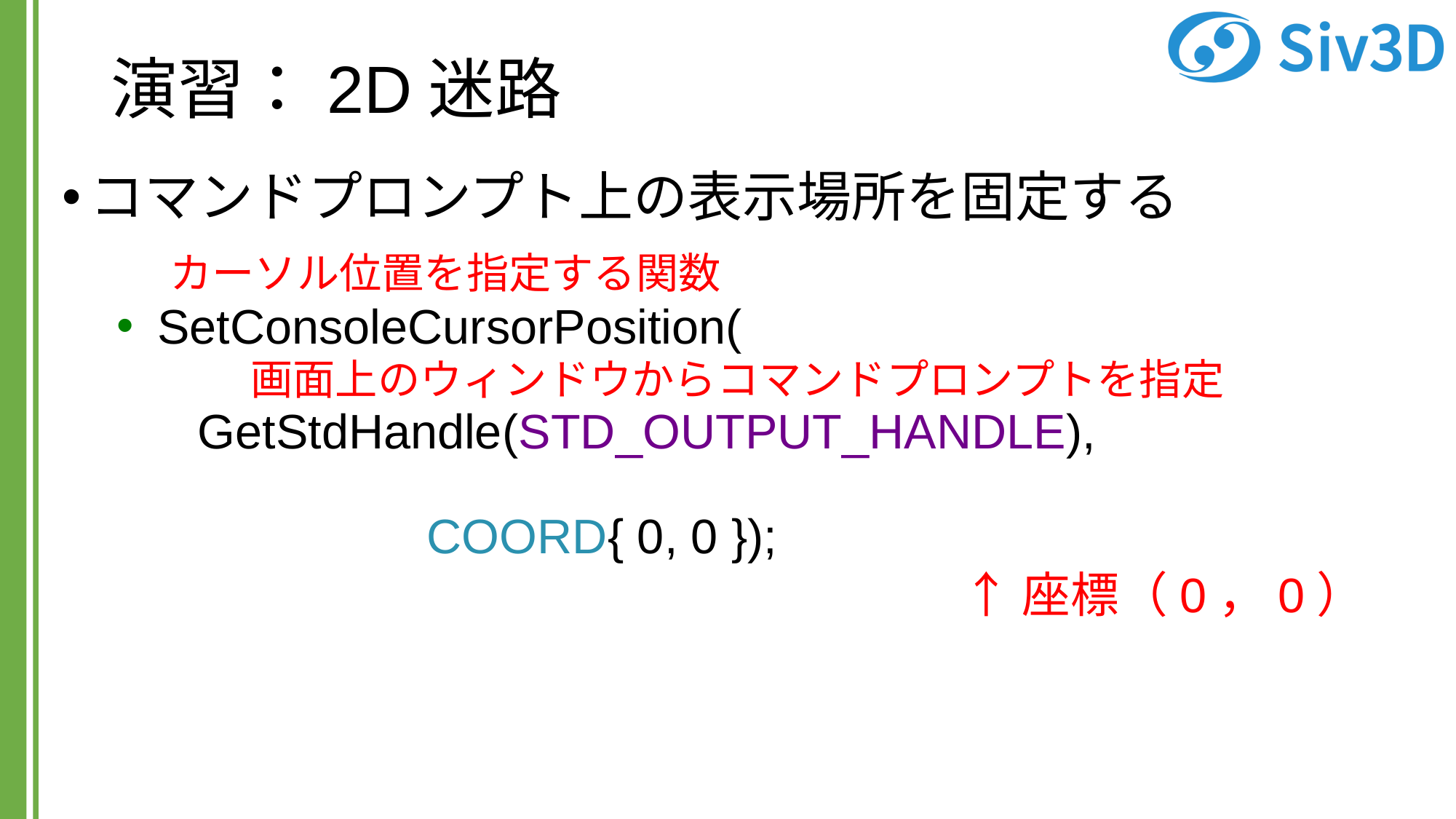

# 演習：2D迷路
コマンドプロンプト上の表示場所を固定する
 SetConsoleCursorPosition(
    GetStdHandle(STD_OUTPUT_HANDLE),
                     COORD{ 0, 0 });
カーソル位置を指定する関数
画面上のウィンドウからコマンドプロンプトを指定
↑座標（0，0）